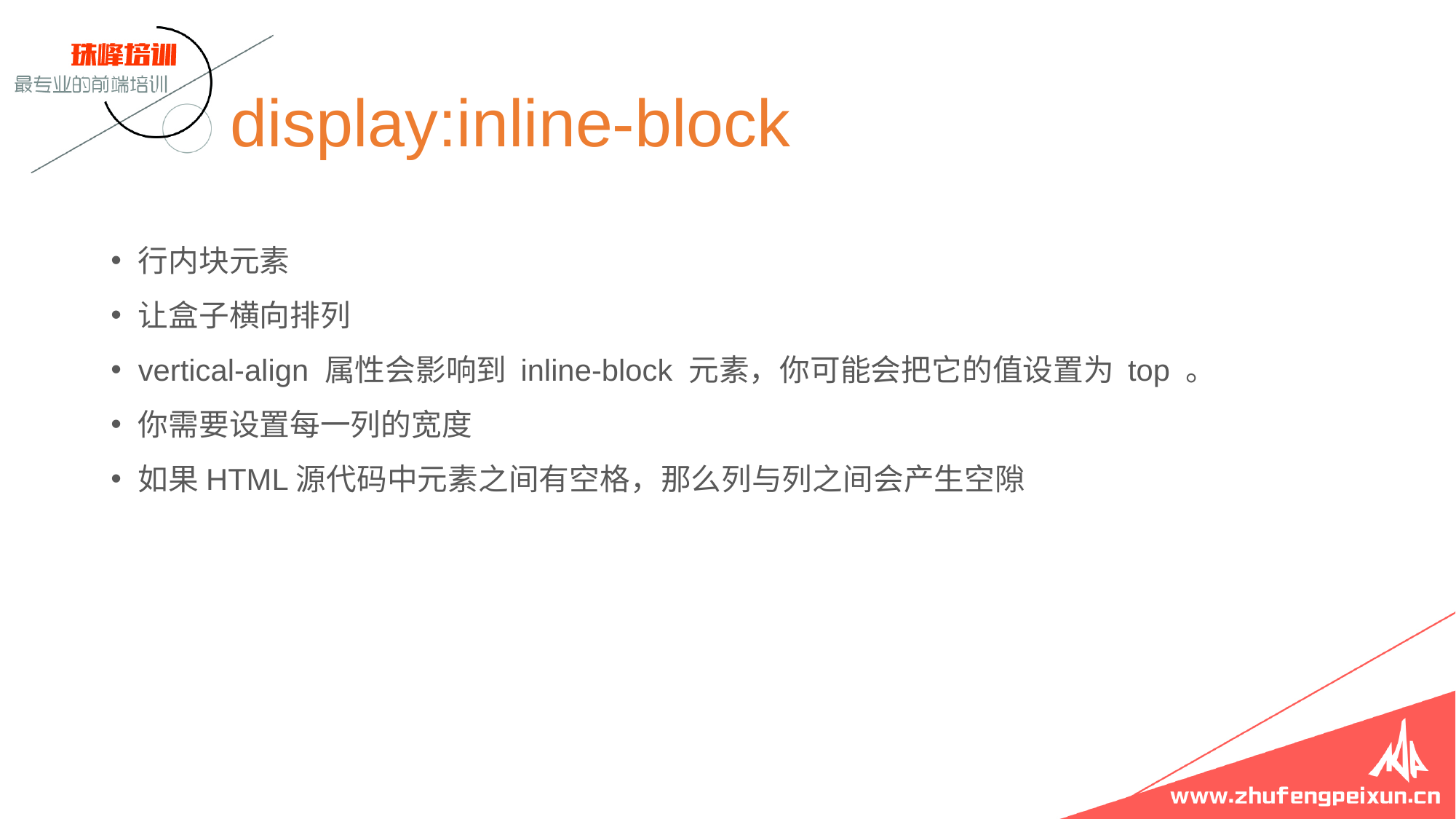

# display:inline-block
行内块元素
让盒子横向排列
vertical-align 属性会影响到 inline-block 元素，你可能会把它的值设置为 top 。
你需要设置每一列的宽度
如果HTML源代码中元素之间有空格，那么列与列之间会产生空隙